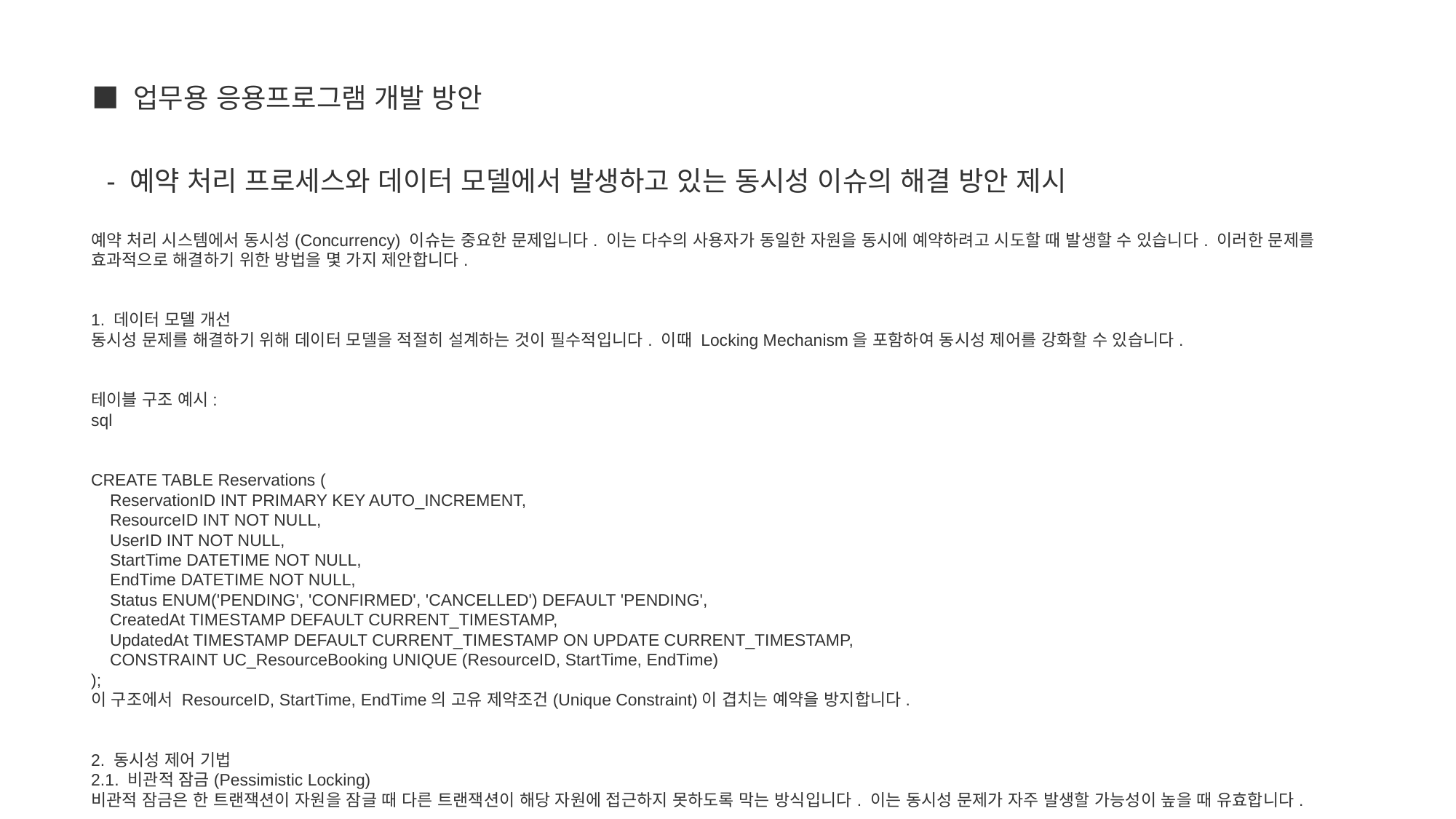

■ 업무용 응용프로그램 개발 방안
  - 예약 처리 프로세스와 데이터 모델에서 발생하고 있는 동시성 이슈의 해결 방안 제시

예약 처리 시스템에서 동시성(Concurrency) 이슈는 중요한 문제입니다. 이는 다수의 사용자가 동일한 자원을 동시에 예약하려고 시도할 때 발생할 수 있습니다. 이러한 문제를 효과적으로 해결하기 위한 방법을 몇 가지 제안합니다.

1. 데이터 모델 개선
동시성 문제를 해결하기 위해 데이터 모델을 적절히 설계하는 것이 필수적입니다. 이때 Locking Mechanism을 포함하여 동시성 제어를 강화할 수 있습니다.

테이블 구조 예시:
sql

CREATE TABLE Reservations (
    ReservationID INT PRIMARY KEY AUTO_INCREMENT,
    ResourceID INT NOT NULL,
    UserID INT NOT NULL,
    StartTime DATETIME NOT NULL,
    EndTime DATETIME NOT NULL,
    Status ENUM('PENDING', 'CONFIRMED', 'CANCELLED') DEFAULT 'PENDING',
    CreatedAt TIMESTAMP DEFAULT CURRENT_TIMESTAMP,
    UpdatedAt TIMESTAMP DEFAULT CURRENT_TIMESTAMP ON UPDATE CURRENT_TIMESTAMP,
    CONSTRAINT UC_ResourceBooking UNIQUE (ResourceID, StartTime, EndTime)
);
이 구조에서 ResourceID, StartTime, EndTime의 고유 제약조건(Unique Constraint)이 겹치는 예약을 방지합니다.

2. 동시성 제어 기법
2.1. 비관적 잠금(Pessimistic Locking)
비관적 잠금은 한 트랜잭션이 자원을 잠글 때 다른 트랜잭션이 해당 자원에 접근하지 못하도록 막는 방식입니다. 이는 동시성 문제가 자주 발생할 가능성이 높을 때 유효합니다.

sql

-- 잠금 설정 예시
BEGIN;
SELECT * FROM Reservations WHERE ResourceID = ? AND StartTime = ? AND EndTime = ? FOR UPDATE;
-- 예약 처리 로직
INSERT INTO Reservations (ResourceID, UserID, StartTime, EndTime, Status) VALUES (?, ?, ?, ?, 'CONFIRMED');
COMMIT;
2.2. 낙관적 잠금(Optimistic Locking)
낙관적 잠금은 자원 접근 충돌이 드물 것으로 예상되지만, 발생했을 경우 이를 감지하고 조치를 취하는 방식입니다. 일반적으로 버전 번호나 타임스탬프를 활용합니다.

sql

-- 낙관적 잠금용 테이블 예시
CREATE TABLE Reservations (
    ReservationID INT PRIMARY KEY AUTO_INCREMENT,
    ResourceID INT NOT NULL,
    UserID INT NOT NULL,
    StartTime DATETIME NOT NULL,
    EndTime DATETIME NOT NULL,
    Version INT NOT NULL DEFAULT 1, -- 버전 번호
    Status ENUM('PENDING', 'CONFIRMED', 'CANCELLED') DEFAULT 'PENDING',
    CreatedAt TIMESTAMP DEFAULT CURRENT_TIMESTAMP,
    UpdatedAt TIMESTAMP DEFAULT CURRENT_TIMESTAMP
);

-- 업데이트 시 버전 번호 검증
UPDATE Reservations SET Version = Version + 1, Status = 'CONFIRMED'
WHERE ResourceID = ? AND StartTime = ? AND EndTime = ? AND Version = ?;
2.3. 타임스탬프 기반 제어
타임스탬프 기반 제어는 낙관적 잠금과 유사하게 타임스탬프를 사용하여 데이터를 검증합니다.

sql

-- 예약 생성 시 타임스탬프 기록
INSERT INTO Reservations (ResourceID, UserID, StartTime, EndTime, Status, CreatedAt)
VALUES (?, ?, ?, ?, 'PENDING', CURRENT_TIMESTAMP);

-- 업데이트 시 타임스탬프 검증
UPDATE Reservations SET Status = 'CONFIRMED', UpdatedAt = CURRENT_TIMESTAMP
WHERE ResourceID = ? AND StartTime = ? AND EndTime = ? AND CreatedAt = ?;
3. 비동기 처리 및 큐
예약 요청을 비동기로 처리하여 동시성 문제를 해소할 수 있습니다. 이를 위해 메시지 큐 시스템(예: RabbitMQ, Apache Kafka)을 활용할 수 있습니다.

메시지 큐 기반 처리
예약 요청을 큐에 추가
예약 처리 워커가 큐에서 예약 요청을 가져와 처리
처리 완료 후 결과를 사용자에게 반환
이러한 접근법은 시스템의 부하를 분산시키고 동시성 이슈를 줄이는 데 효과적입니다.

4. 분산 잠금 관리
분산 환경에서 동시성 문제를 해결하기 위해 분산 잠금 관리 도구를 사용할 수 있습니다. Redis를 사용한 분산 잠금 관리 예시입니다.

python

import redis
import uuid
from contextlib import contextmanager

# Redis 클라이언트 설정
redis_client = redis.StrictRedis(host='localhost', port=6379, db=0)
lock_key = 'reservation_lock'

@contextmanager
def distributed_lock(lock_key, lock_timeout=10):
    lock_id = str(uuid.uuid4())
    # 잠금 시도
    while not redis_client.set(lock_key, lock_id, ex=lock_timeout, nx=True):
        pass
    try:
        yield
    finally:
        # 잠금 해제
        if redis_client.get(lock_key) == lock_id:
            redis_client.delete(lock_key)

# 예약 처리 예시
with distributed_lock(lock_key):
    # 예약 처리 로직
    process_reservation()
이와 같은 다양한 방법을 통해 예약 처리 시스템에서 발생할 수 있는 동시성 문제를 효과적으로 해결할 수 있습니다. 각각의 방법이 가진 장단점을 고려하여 A고객사 시스템에 가장 적합한 방법을 선택하는 것이 중요합니다.

https://velog.io/@akfls221/%EB%8F%99%EC%8B%9C%EC%84%B1%EC%97%90-%EB%8C%80%ED%95%9C-%ED%95%B4%EA%B2%B0%EB%B0%A9%EB%B2%95%EC%9D%84-%EC%95%8C%EC%95%84%EB%B3%B4%EC%9E%90
동시성에 대한 해결방법을 알아보자
https://brewagebear.github.io/concurrency-distributed-transaction-with-tcc/